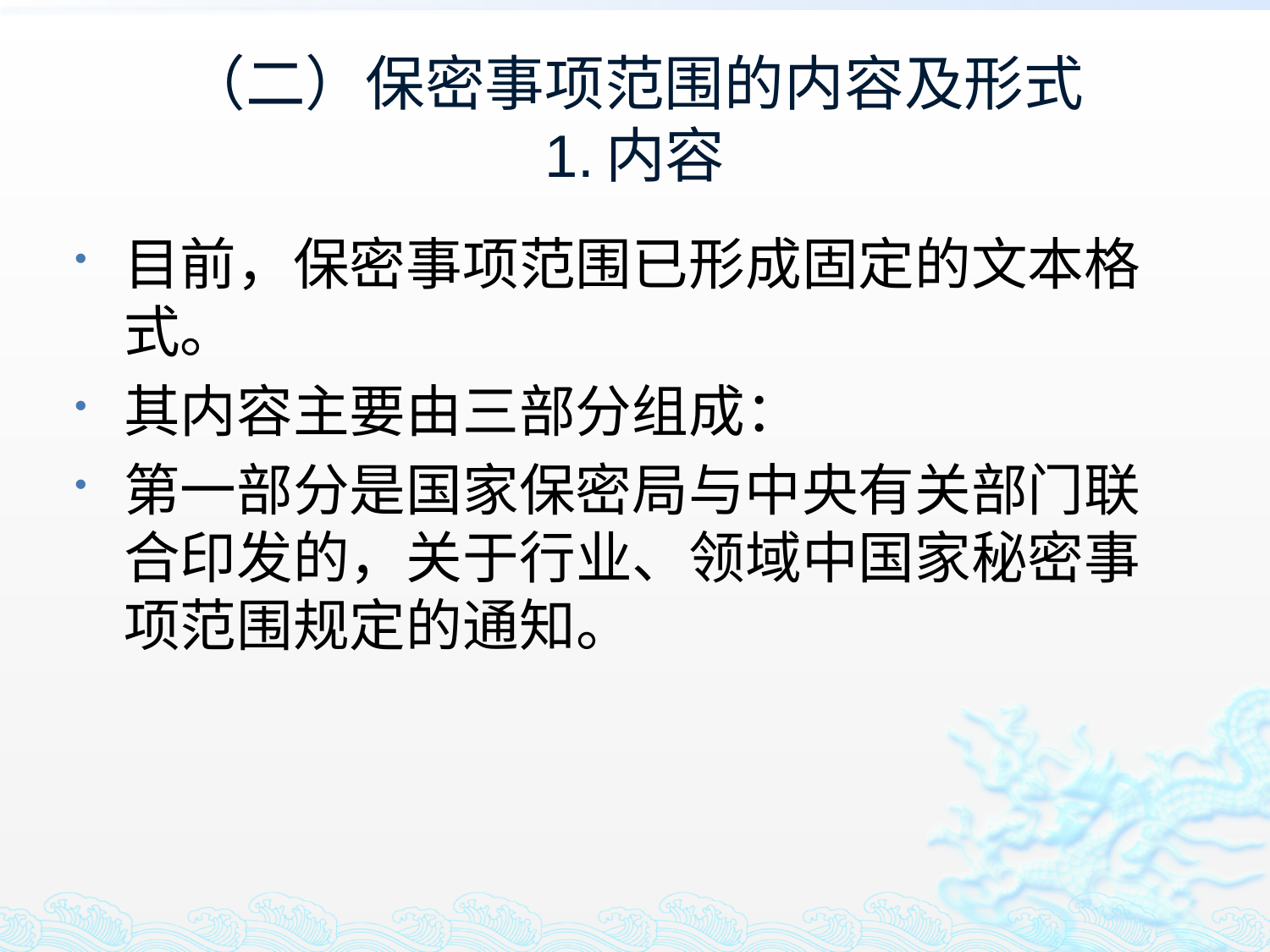

# （二）保密事项范围的内容及形式 1.内容
目前，保密事项范围已形成固定的文本格式。
其内容主要由三部分组成：
第一部分是国家保密局与中央有关部门联合印发的，关于行业、领域中国家秘密事项范围规定的通知。